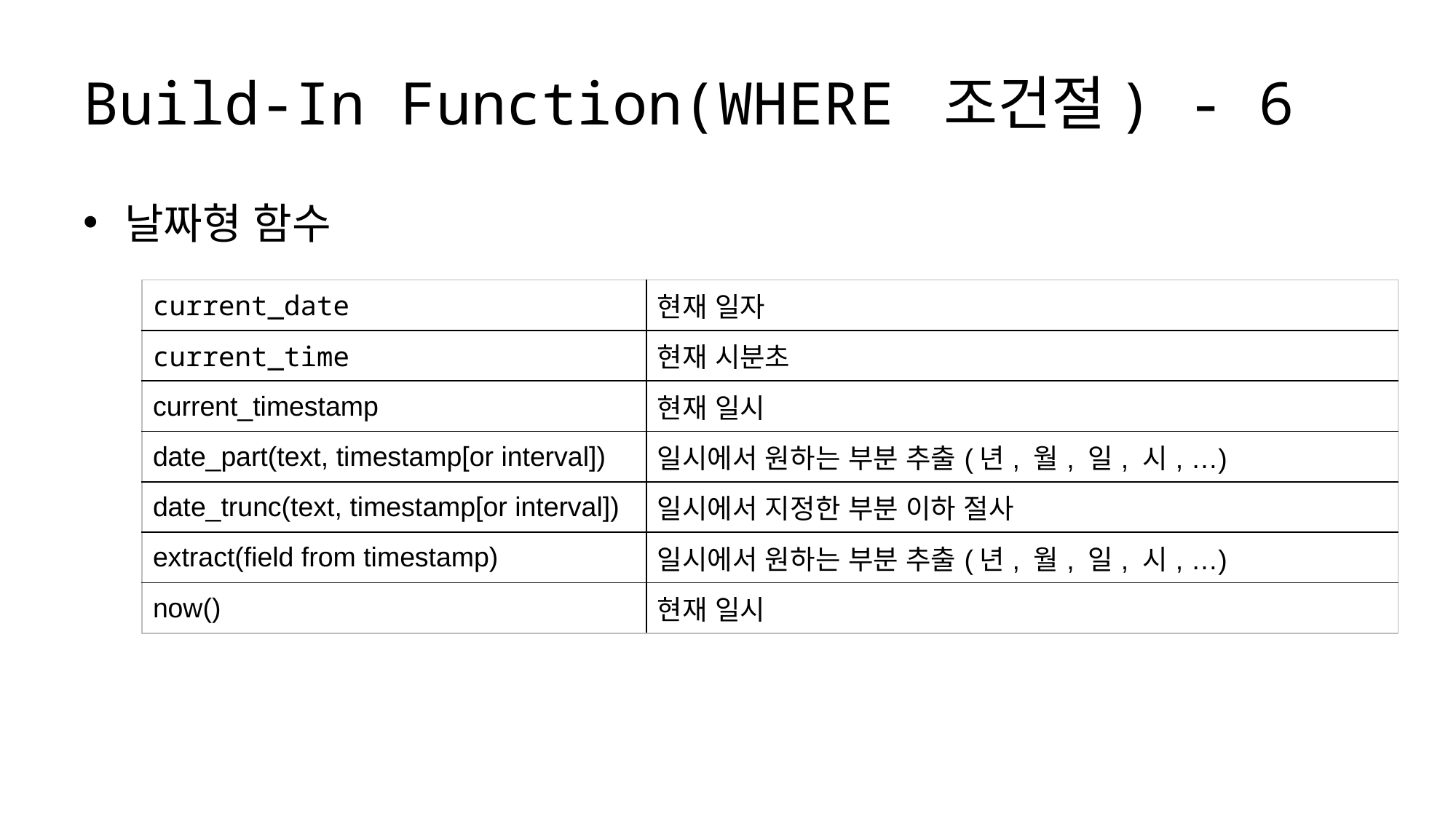

# Build-In Function(WHERE 조건절) - 6
날짜형 함수
| current\_date | 현재 일자 |
| --- | --- |
| current\_time | 현재 시분초 |
| current\_timestamp | 현재 일시 |
| date\_part(text, timestamp[or interval]) | 일시에서 원하는 부분 추출(년, 월, 일, 시, …) |
| date\_trunc(text, timestamp[or interval]) | 일시에서 지정한 부분 이하 절사 |
| extract(field from timestamp) | 일시에서 원하는 부분 추출(년, 월, 일, 시, …) |
| now() | 현재 일시 |